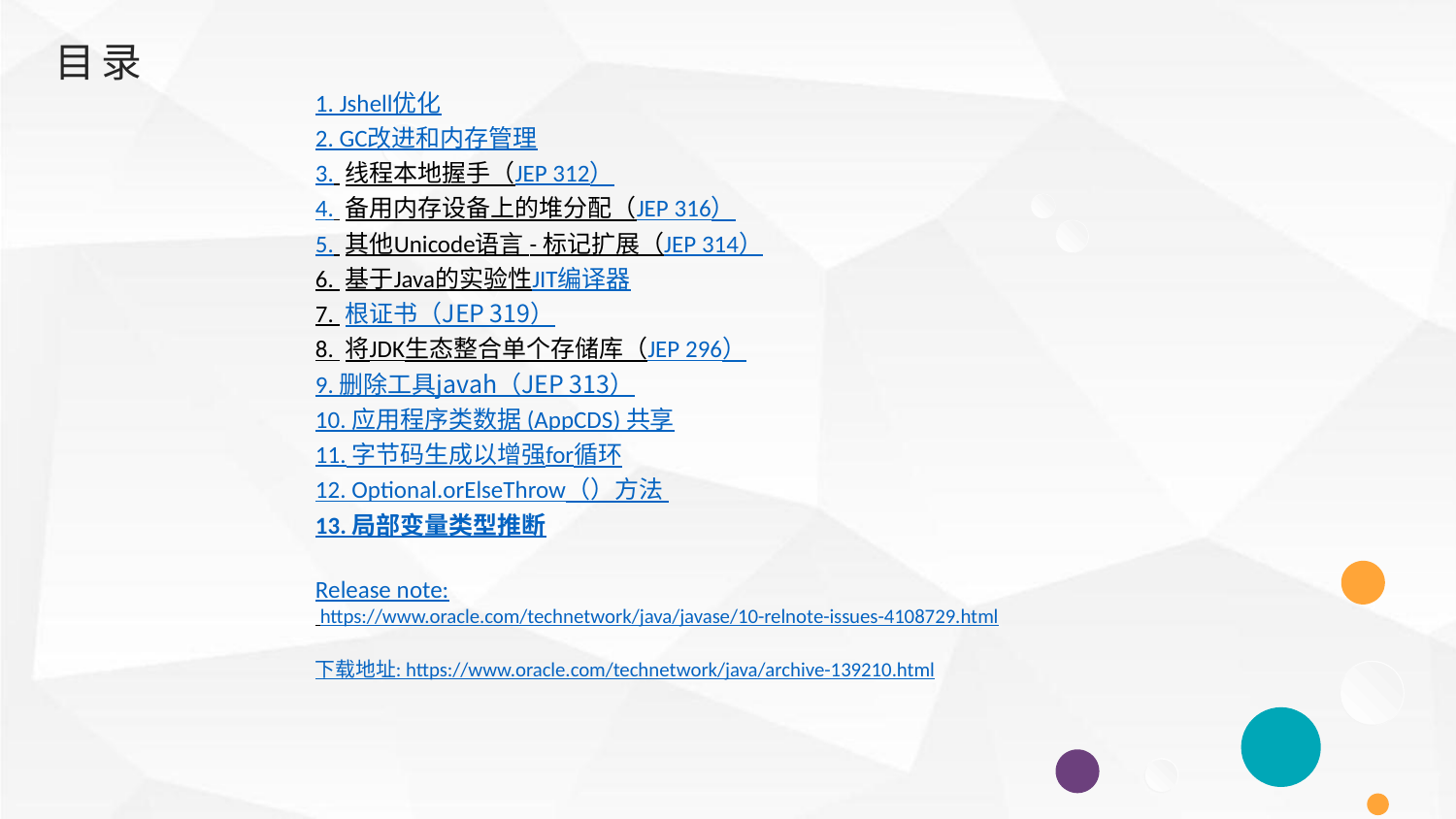

目录
1. Jshell优化
2. GC改进和内存管理
3. 线程本地握手（JEP 312）
4. 备用内存设备上的堆分配（JEP 316）
5. 其他Unicode语言 - 标记扩展（JEP 314）
6. 基于Java的实验性JIT编译器
7. 根证书（JEP 319）
8. 将JDK生态整合单个存储库（JEP 296）
9. 删除工具javah（JEP 313）
10. 应用程序类数据 (AppCDS) 共享
11. 字节码生成以增强for循环
12. Optional.orElseThrow（）方法
13. 局部变量类型推断

Release note:
 https://www.oracle.com/technetwork/java/javase/10-relnote-issues-4108729.html

下载地址: https://www.oracle.com/technetwork/java/archive-139210.html